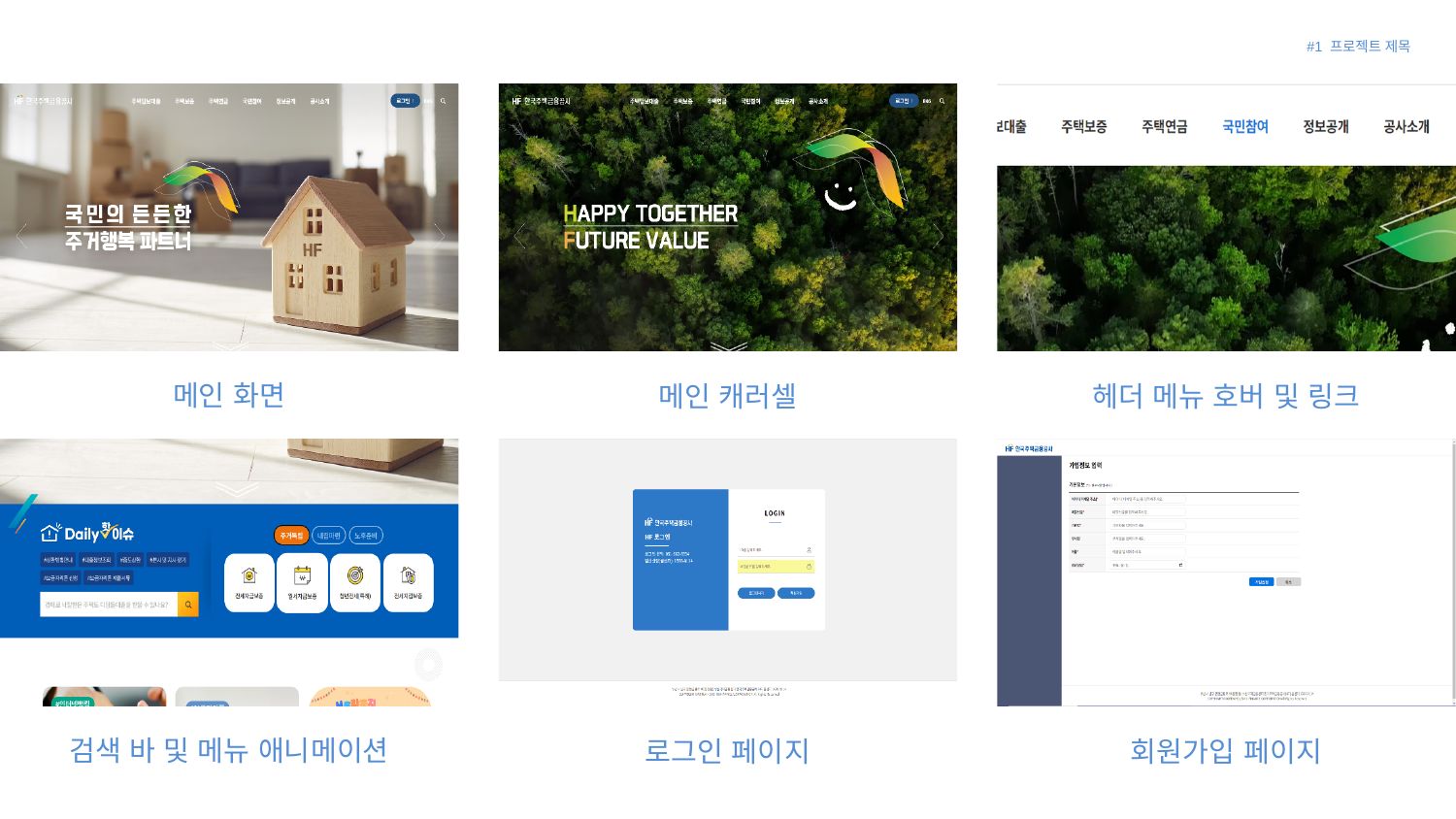

#1 프로젝트 제목

메인 화면
메인 캐러셀
헤더 메뉴 호버 및 링크

검색 바 및 메뉴 애니메이션
로그인 페이지
회원가입 페이지